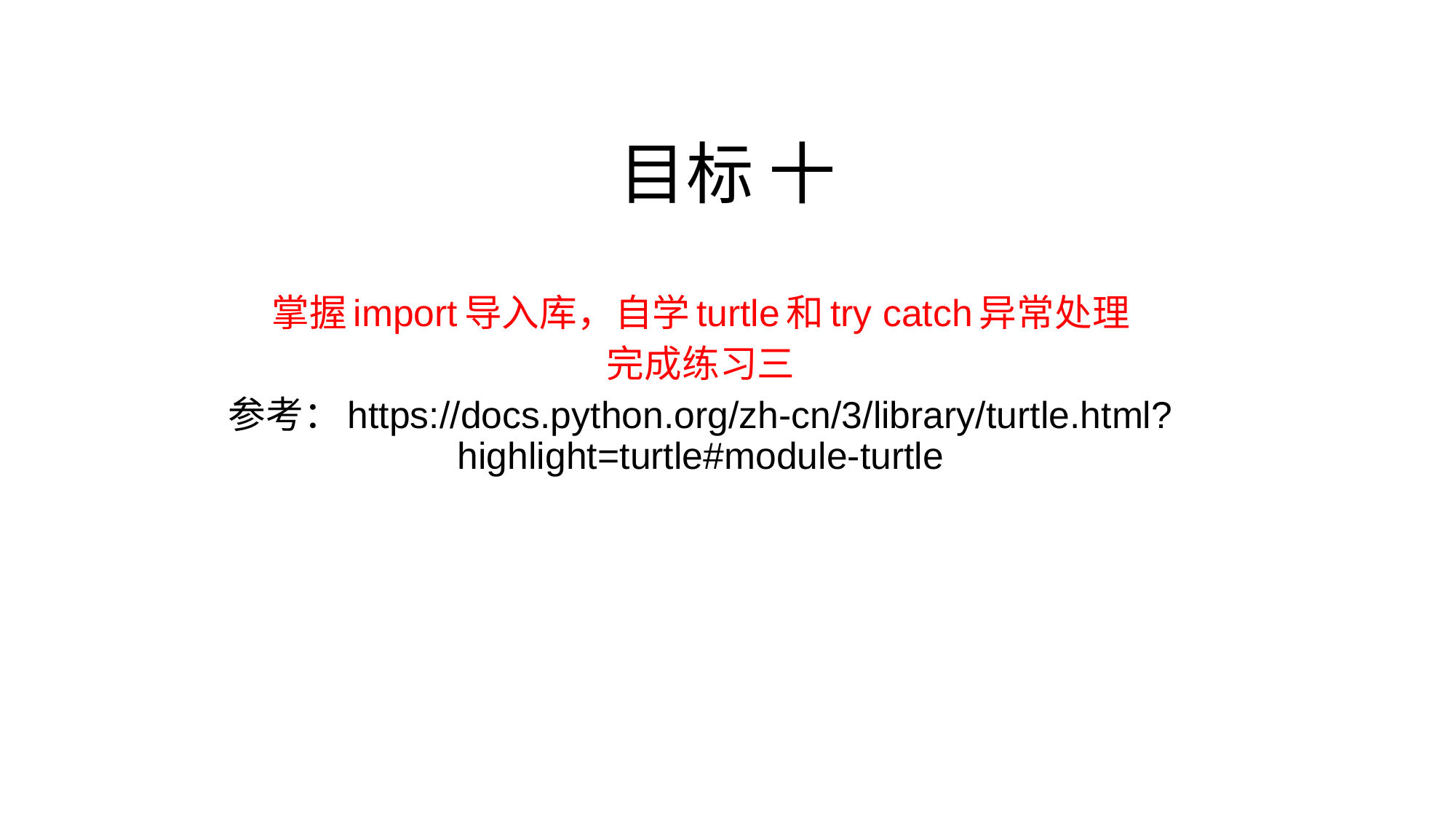

# 目标 十
掌握import导入库，自学turtle和try catch异常处理
完成练习三
参考：https://docs.python.org/zh-cn/3/library/turtle.html?highlight=turtle#module-turtle